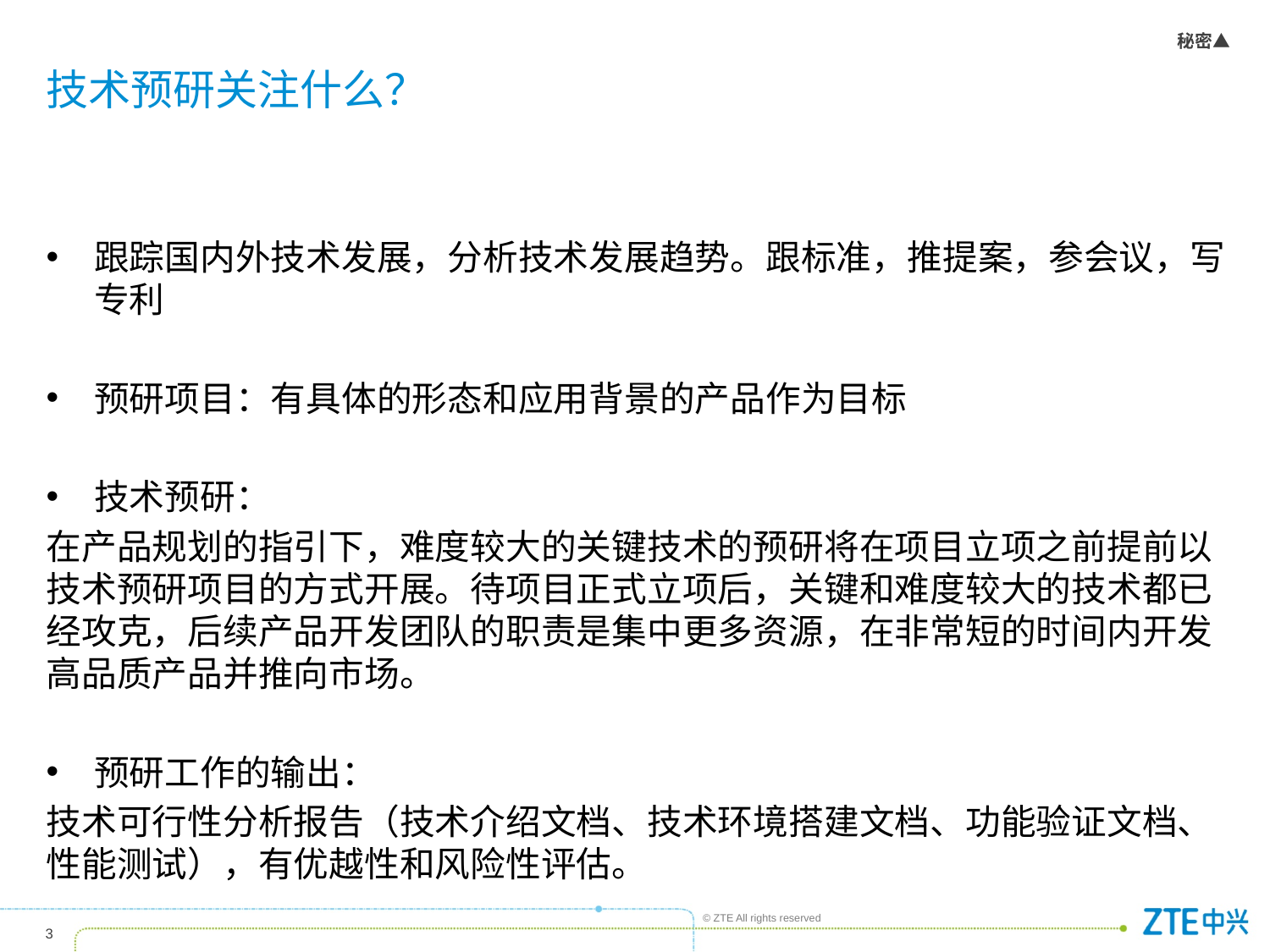

# 技术预研关注什么？
跟踪国内外技术发展，分析技术发展趋势。跟标准，推提案，参会议，写专利

预研项目：有具体的形态和应用背景的产品作为目标

技术预研：
在产品规划的指引下，难度较大的关键技术的预研将在项目立项之前提前以技术预研项目的方式开展。待项目正式立项后，关键和难度较大的技术都已经攻克，后续产品开发团队的职责是集中更多资源，在非常短的时间内开发高品质产品并推向市场。

预研工作的输出：
技术可行性分析报告（技术介绍文档、技术环境搭建文档、功能验证文档、性能测试），有优越性和风险性评估。